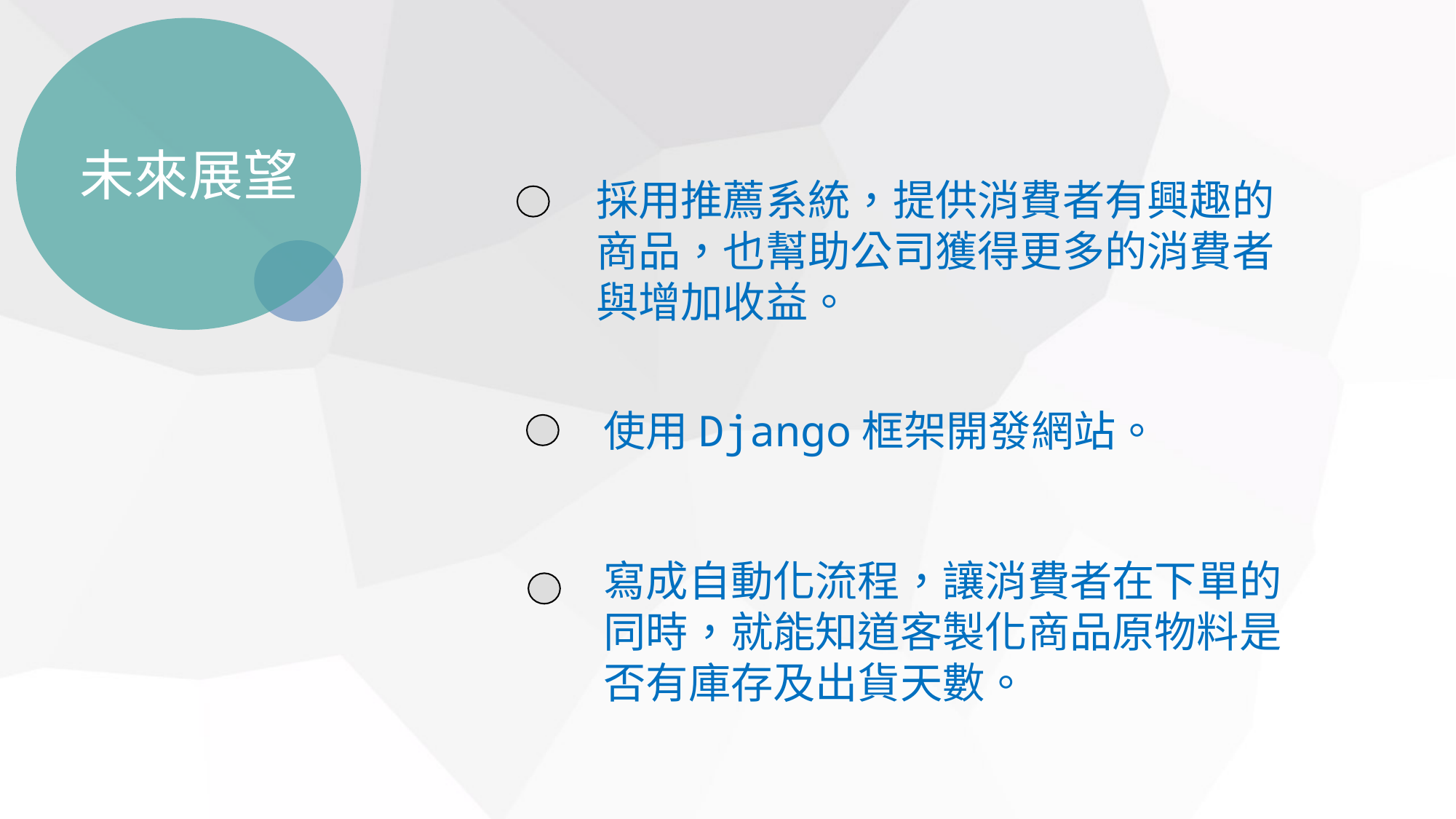

未來展望
採用推薦系統，提供消費者有興趣的商品，也幫助公司獲得更多的消費者與增加收益。

使用Django框架開發網站。

寫成自動化流程，讓消費者在下單的同時，就能知道客製化商品原物料是否有庫存及出貨天數。